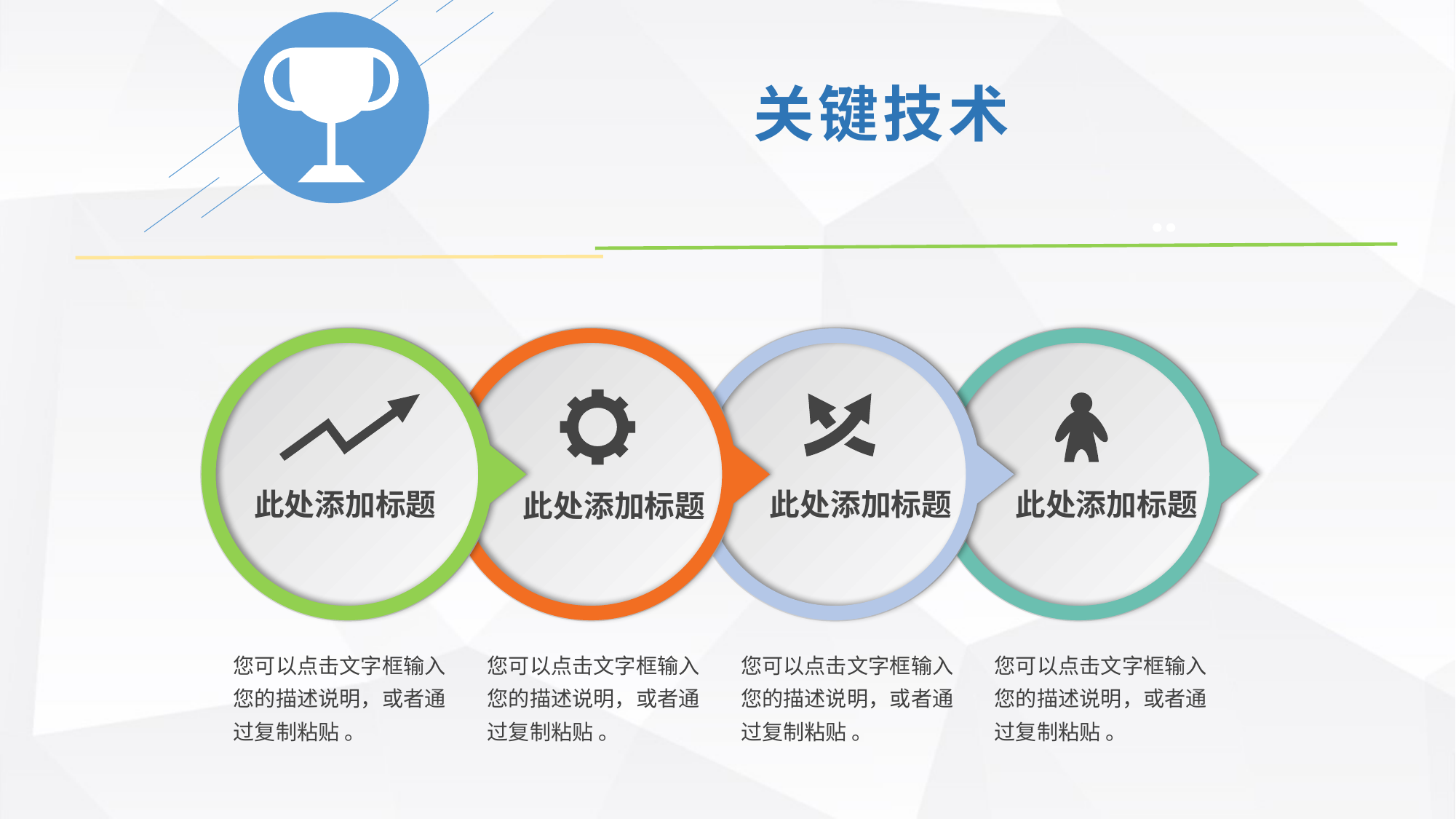

关键技术

此处添加标题
此处添加标题
此处添加标题
此处添加标题
您可以点击文字框输入您的描述说明，或者通过复制粘贴 。
您可以点击文字框输入您的描述说明，或者通过复制粘贴 。
您可以点击文字框输入您的描述说明，或者通过复制粘贴 。
您可以点击文字框输入您的描述说明，或者通过复制粘贴 。